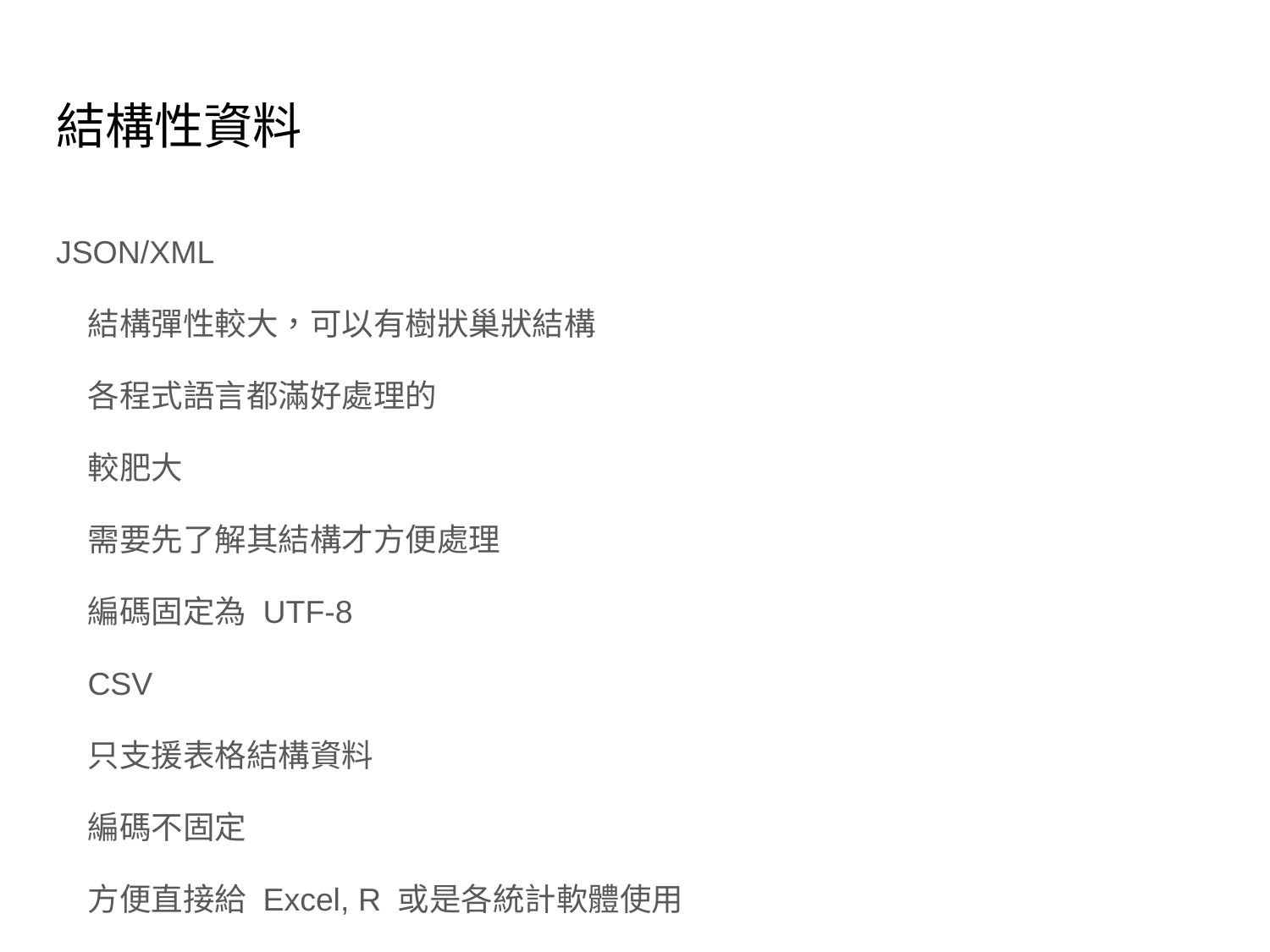

# 結構性資料
JSON/XML
結構彈性較大，可以有樹狀巢狀結構
各程式語言都滿好處理的
較肥大
需要先了解其結構才方便處理
編碼固定為 UTF-8
CSV
只支援表格結構資料
編碼不固定
方便直接給 Excel, R 或是各統計軟體使用
所佔空間較小